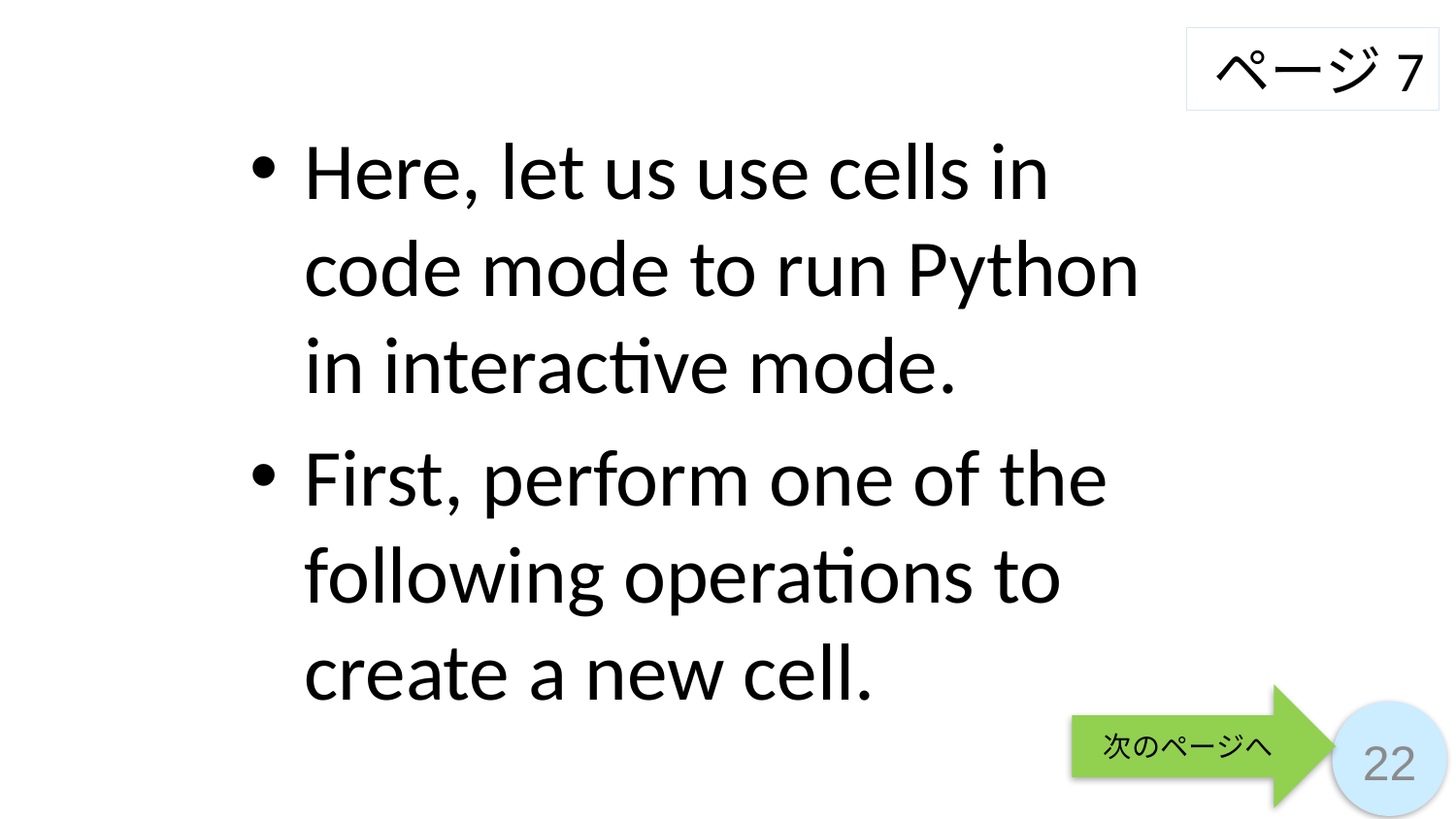

ページ7
Here, let us use cells in code mode to run Python in interactive mode.
First, perform one of the following operations to create a new cell.
次のページへ
22